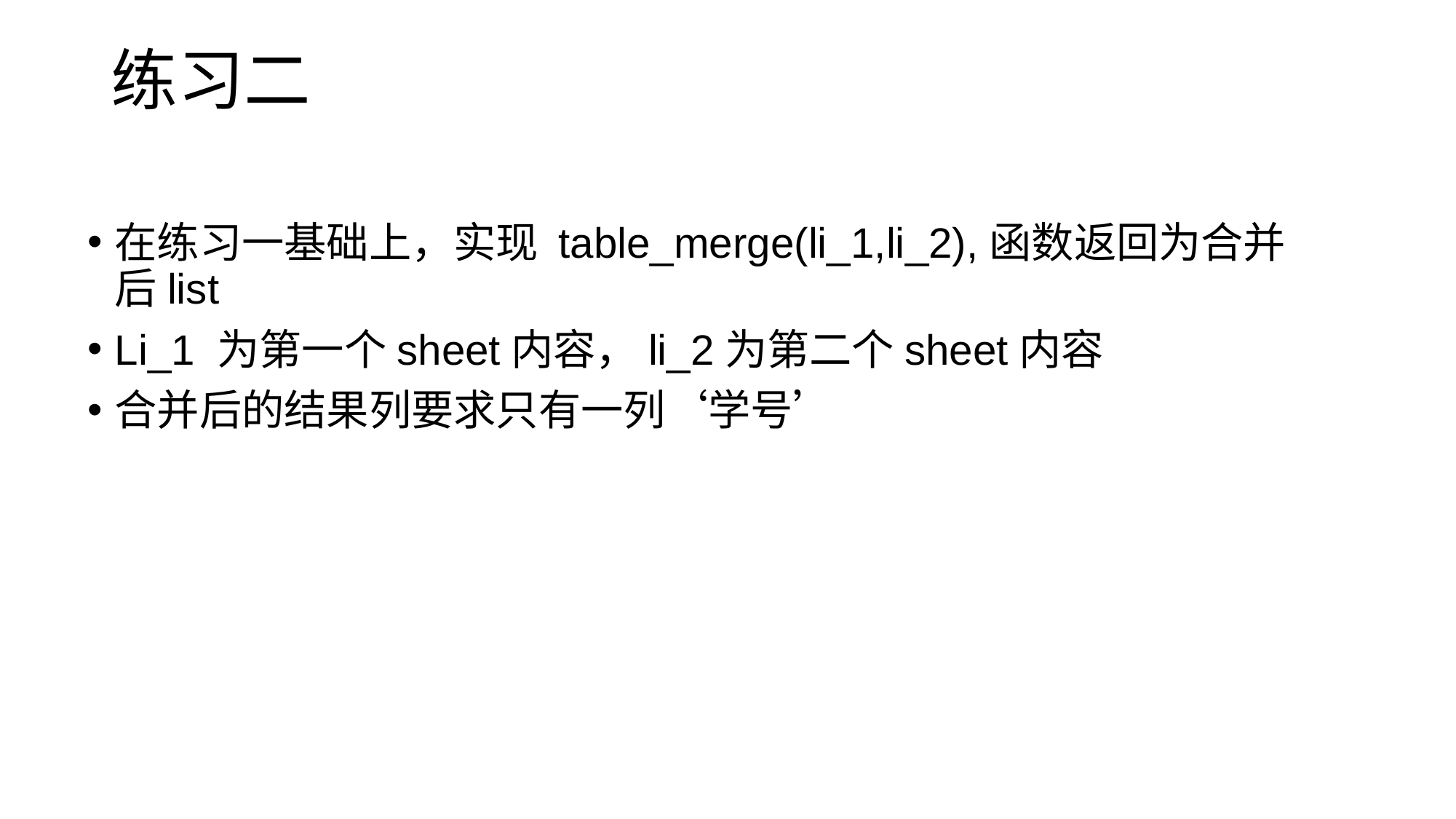

# 练习二

在练习一基础上，实现 table_merge(li_1,li_2),函数返回为合并后list
Li_1 为第一个sheet内容，li_2为第二个sheet内容
合并后的结果列要求只有一列‘学号’